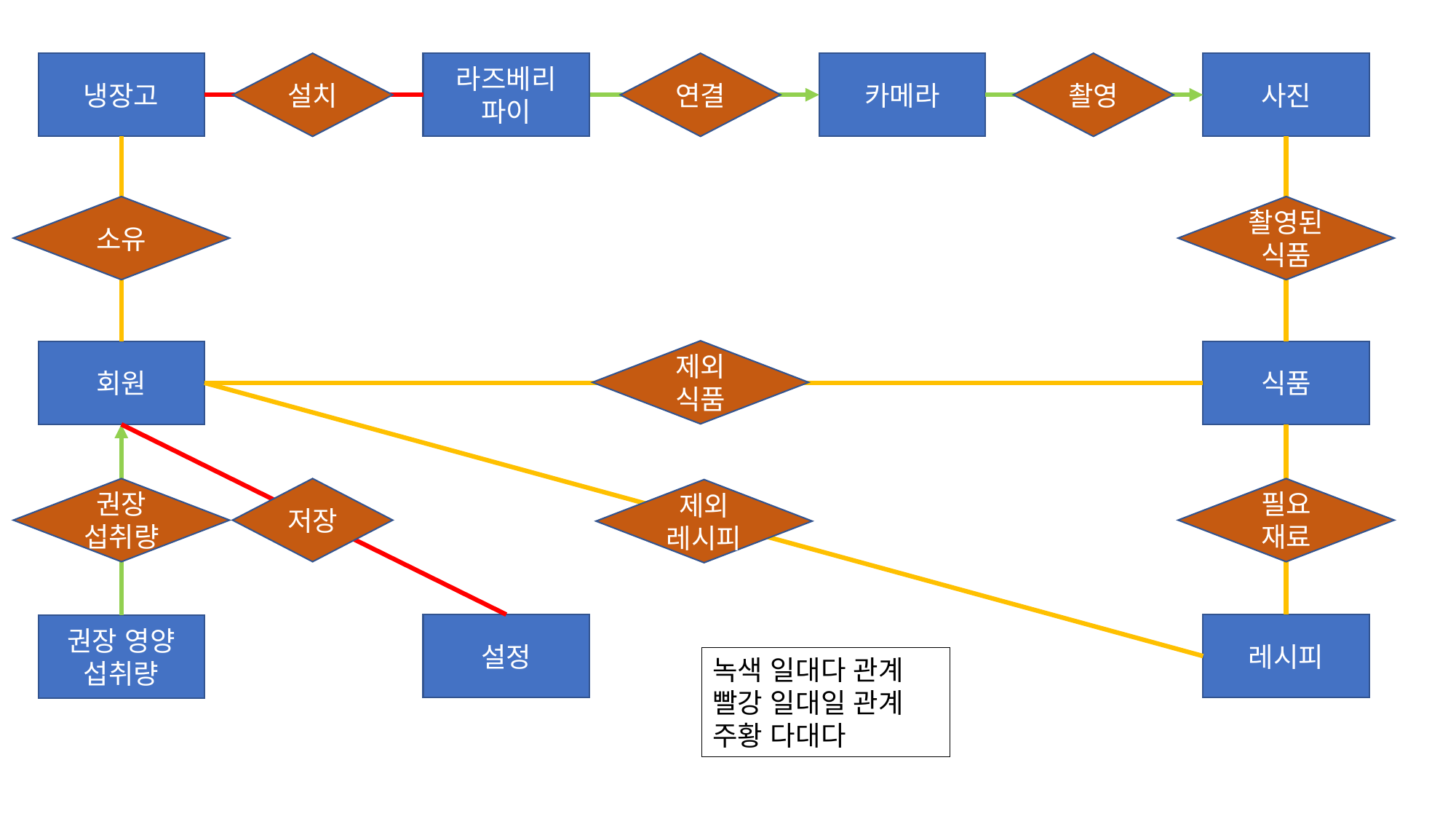

냉장고
설치
라즈베리
파이
연결
카메라
촬영
사진
소유
촬영된 식품
제외 식품
회원
식품
권장 섭취량
저장
필요
재료
제외 레시피
설정
레시피
권장 영양 섭취량
녹색 일대다 관계
빨강 일대일 관계
주황 다대다